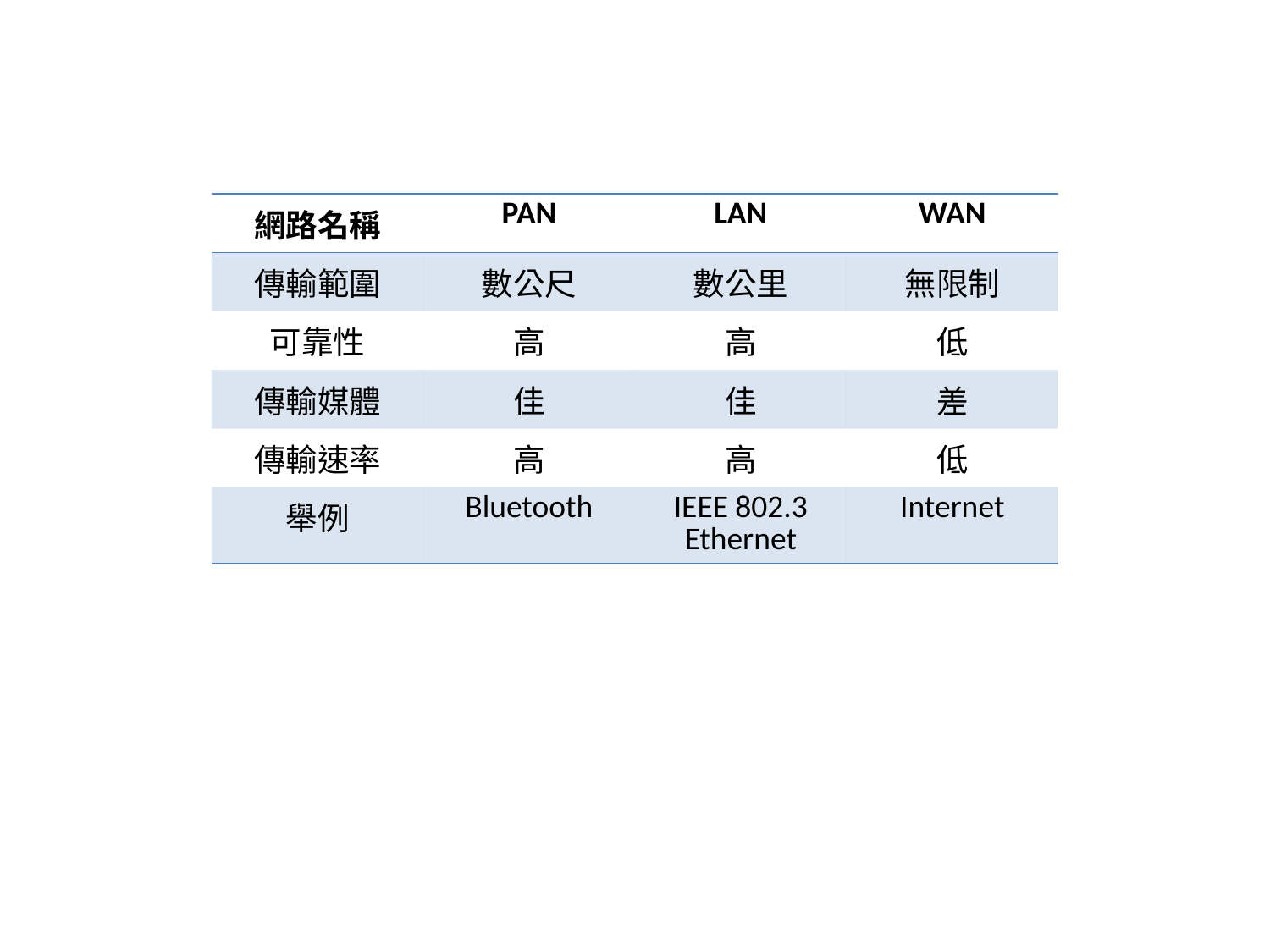

| 網路名稱 | PAN | LAN | WAN |
| --- | --- | --- | --- |
| 傳輸範圍 | 數公尺 | 數公里 | 無限制 |
| 可靠性 | 高 | 高 | 低 |
| 傳輸媒體 | 佳 | 佳 | 差 |
| 傳輸速率 | 高 | 高 | 低 |
| 舉例 | Bluetooth | IEEE 802.3 Ethernet | Internet |